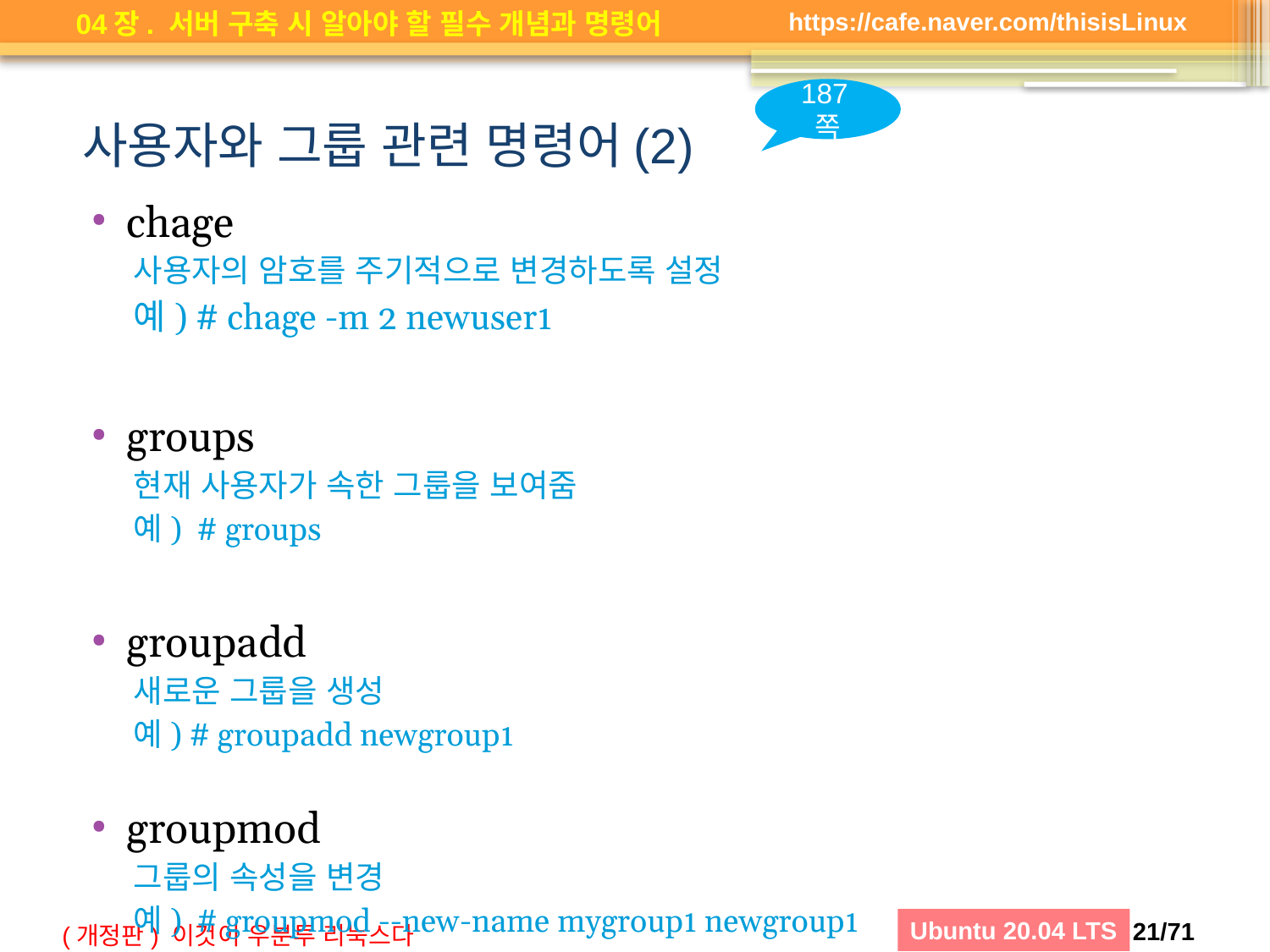

187쪽
# 사용자와 그룹 관련 명령어(2)
chage
사용자의 암호를 주기적으로 변경하도록 설정
예) # chage -m 2 newuser1

groups
현재 사용자가 속한 그룹을 보여줌
예)  # groups

groupadd
새로운 그룹을 생성
예) # groupadd newgroup1

groupmod
그룹의 속성을 변경
예)  # groupmod --new-name mygroup1 newgroup1